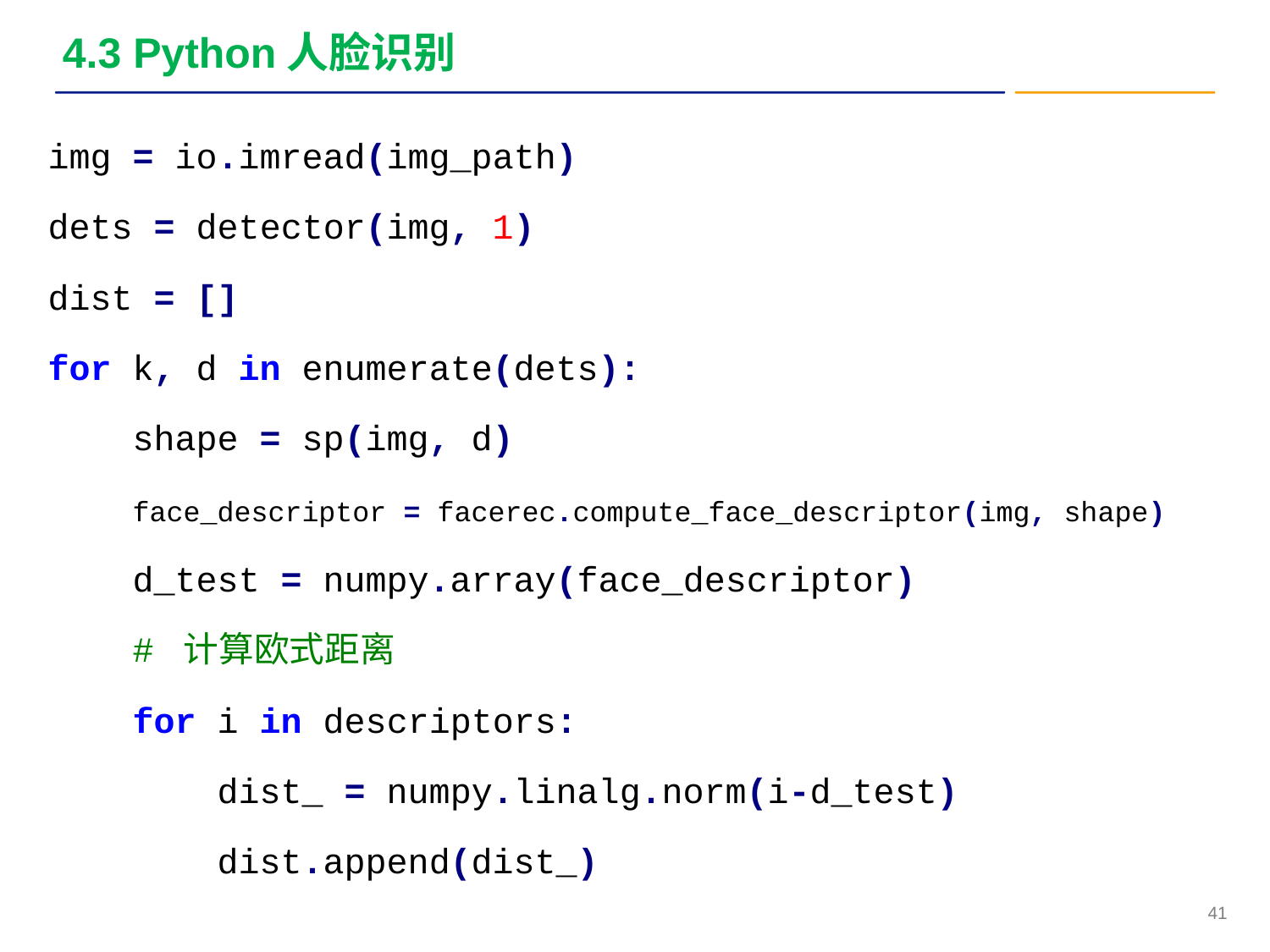

# 4.3 Python人脸识别
img = io.imread(img_path)
dets = detector(img, 1)
dist = []
for k, d in enumerate(dets):
    shape = sp(img, d)
    face_descriptor = facerec.compute_face_descriptor(img, shape)
    d_test = numpy.array(face_descriptor)
    # 计算欧式距离
    for i in descriptors:
        dist_ = numpy.linalg.norm(i-d_test)
        dist.append(dist_)